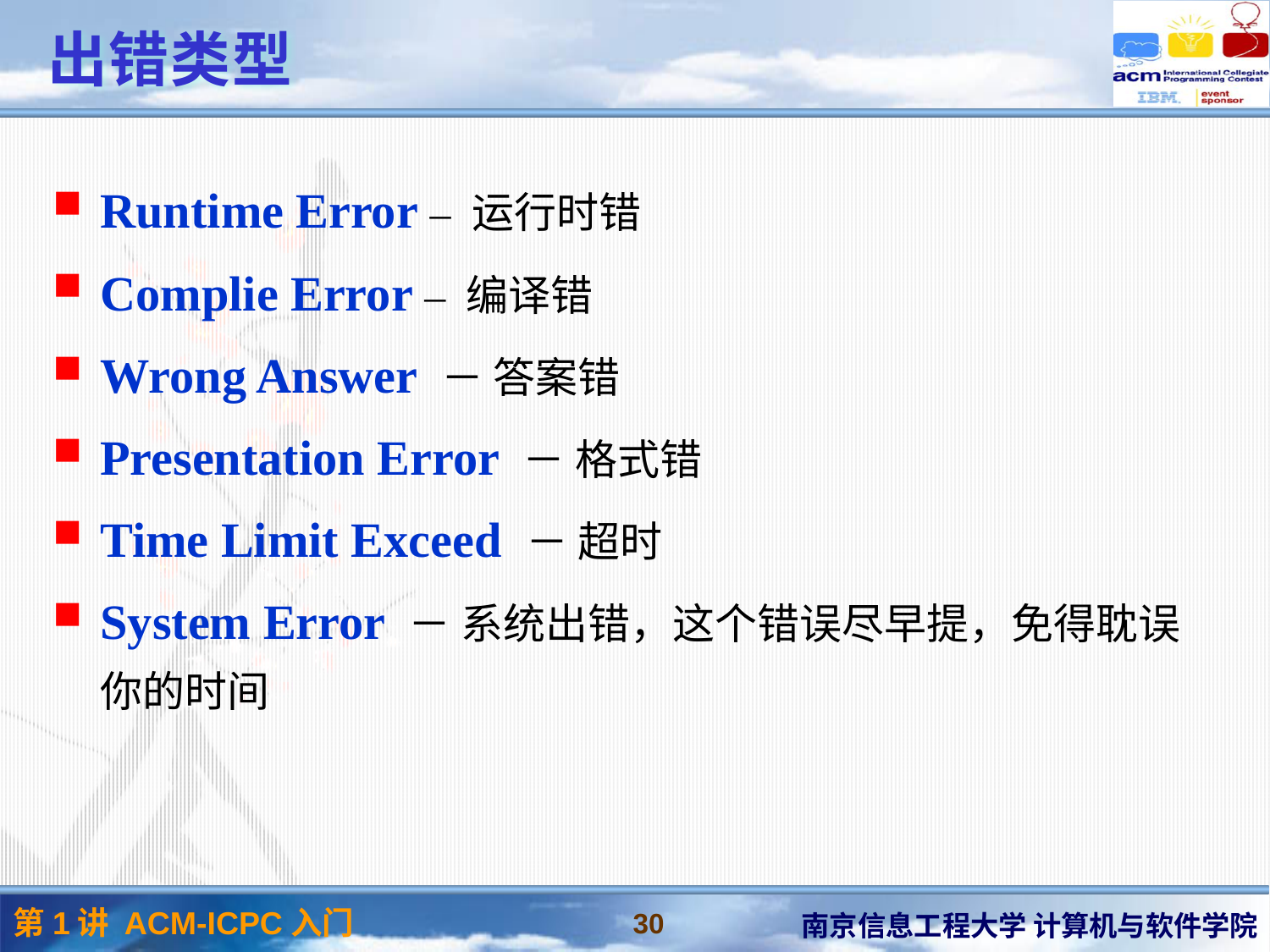

# 出错类型
Runtime Error – 运行时错
Complie Error – 编译错
Wrong Answer － 答案错
Presentation Error － 格式错
Time Limit Exceed － 超时
System Error － 系统出错，这个错误尽早提，免得耽误你的时间